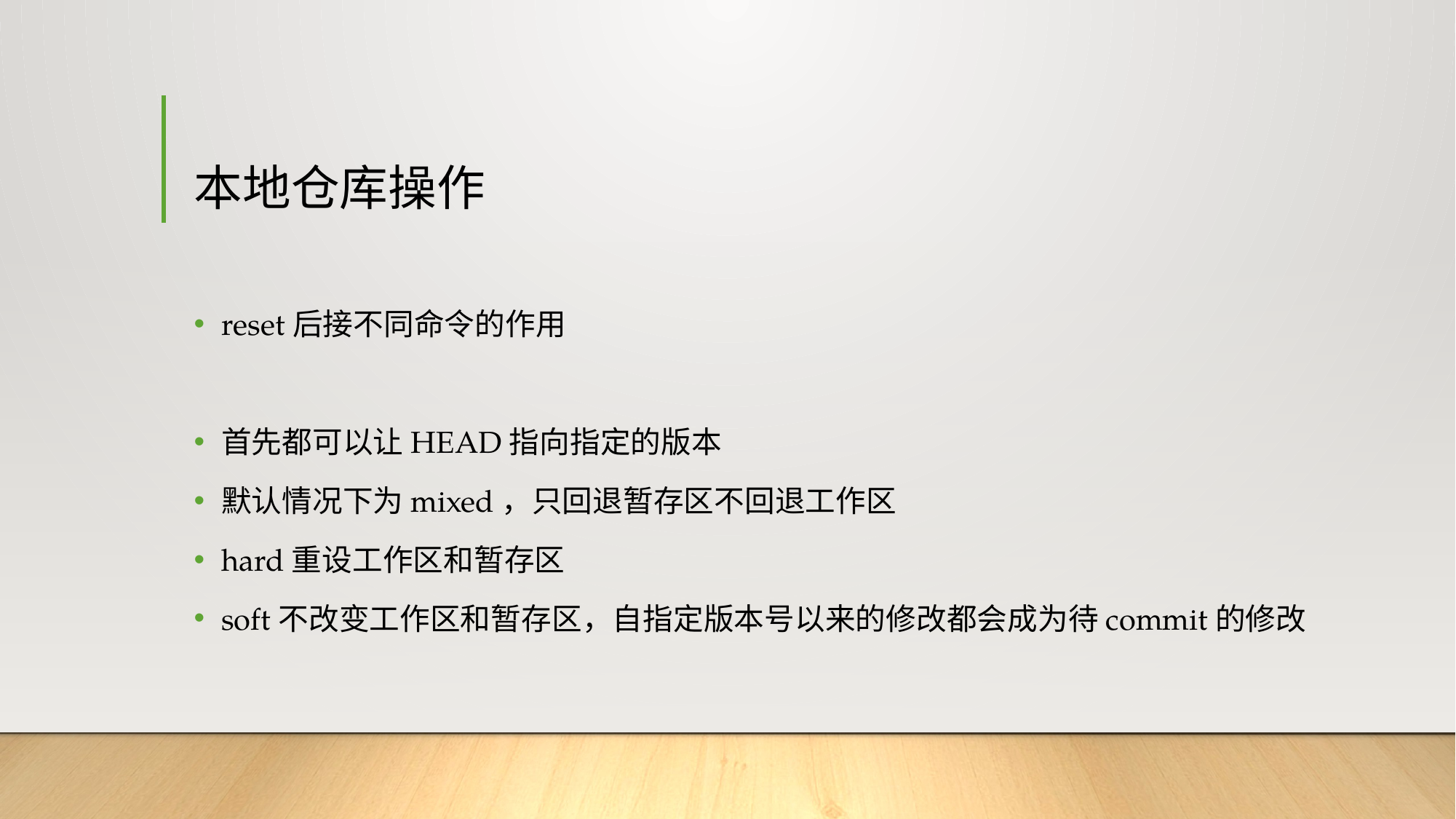

# 本地仓库操作

reset后接不同命令的作用

首先都可以让HEAD指向指定的版本
默认情况下为mixed，只回退暂存区不回退工作区
hard重设工作区和暂存区
soft不改变工作区和暂存区，自指定版本号以来的修改都会成为待commit的修改